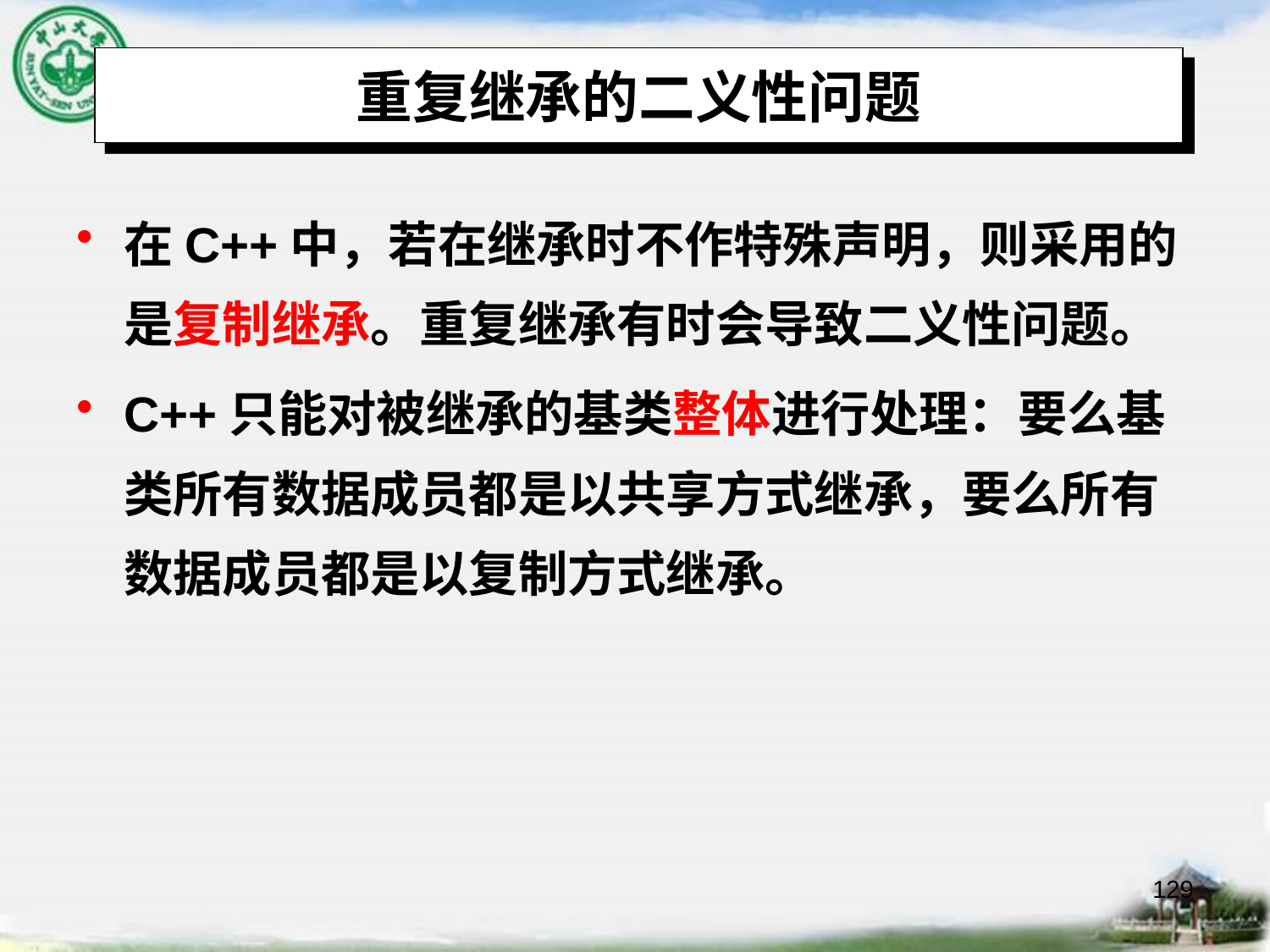

# 重复继承的二义性问题
在C++中，若在继承时不作特殊声明，则采用的是复制继承。重复继承有时会导致二义性问题。
C++只能对被继承的基类整体进行处理：要么基类所有数据成员都是以共享方式继承，要么所有数据成员都是以复制方式继承。
129